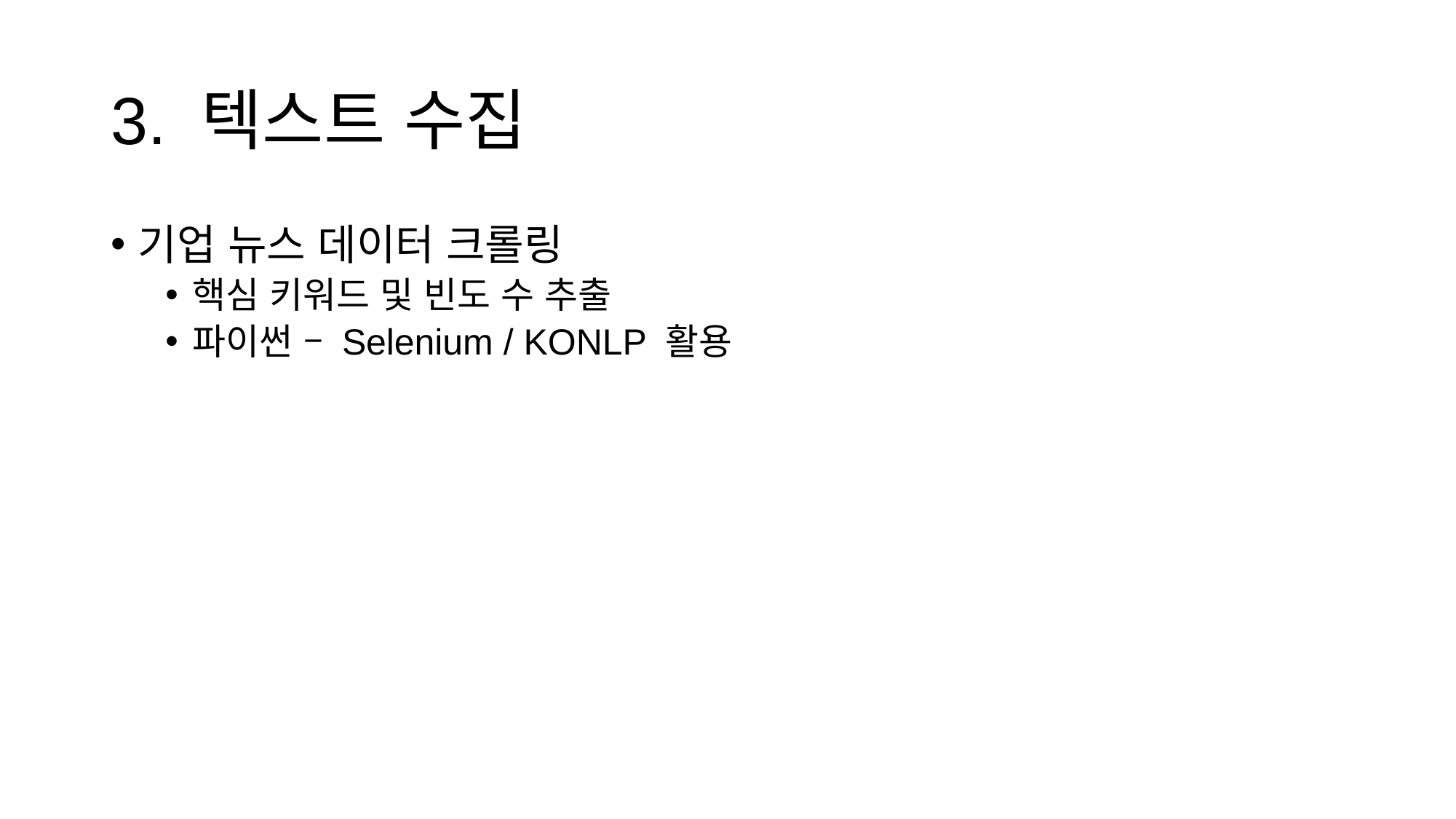

# 3. 텍스트 수집
기업 뉴스 데이터 크롤링
핵심 키워드 및 빈도 수 추출
파이썬 – Selenium / KONLP 활용